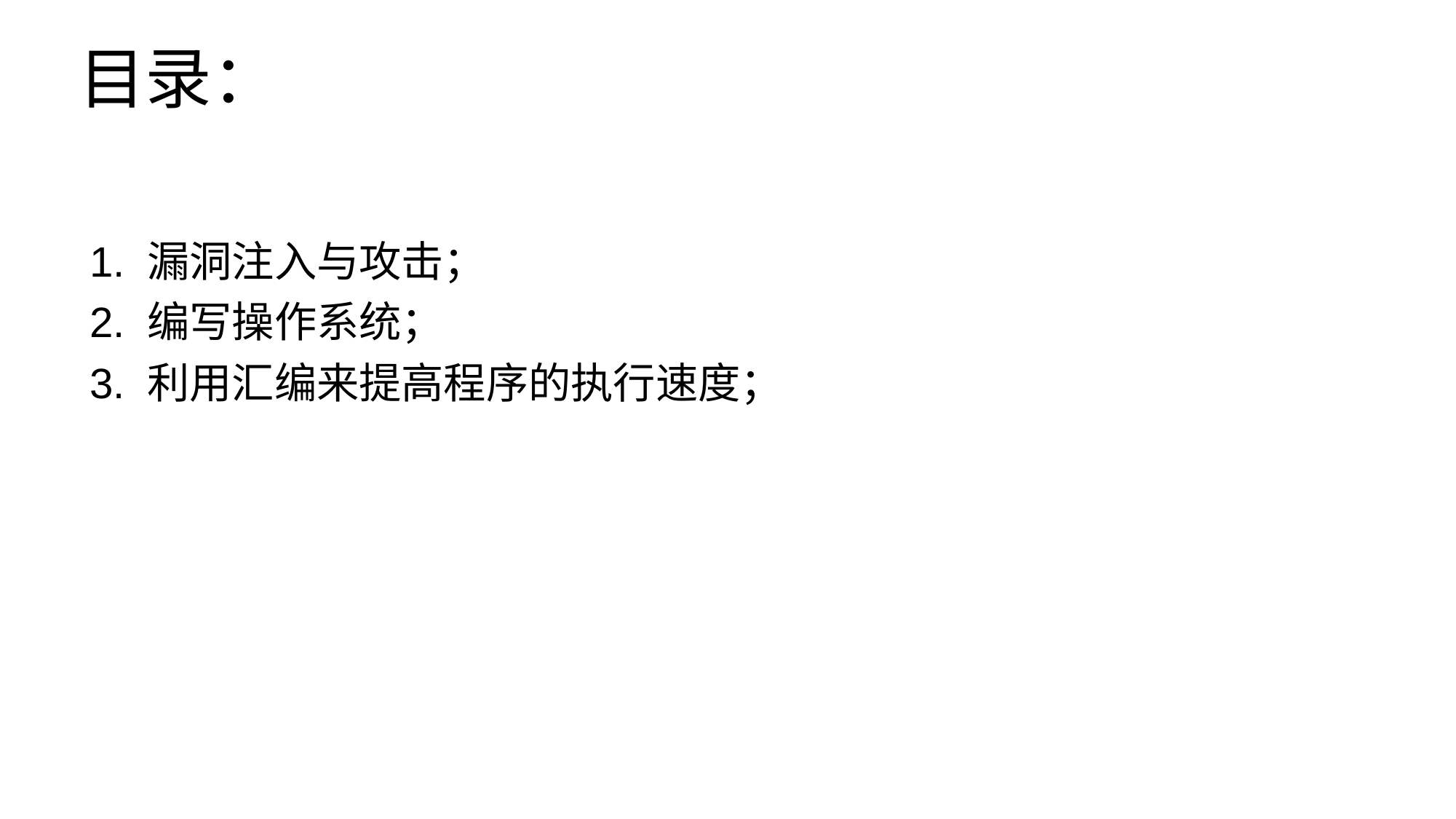

# 目录：
1. 漏洞注入与攻击；
2. 编写操作系统；
3. 利用汇编来提高程序的执行速度；